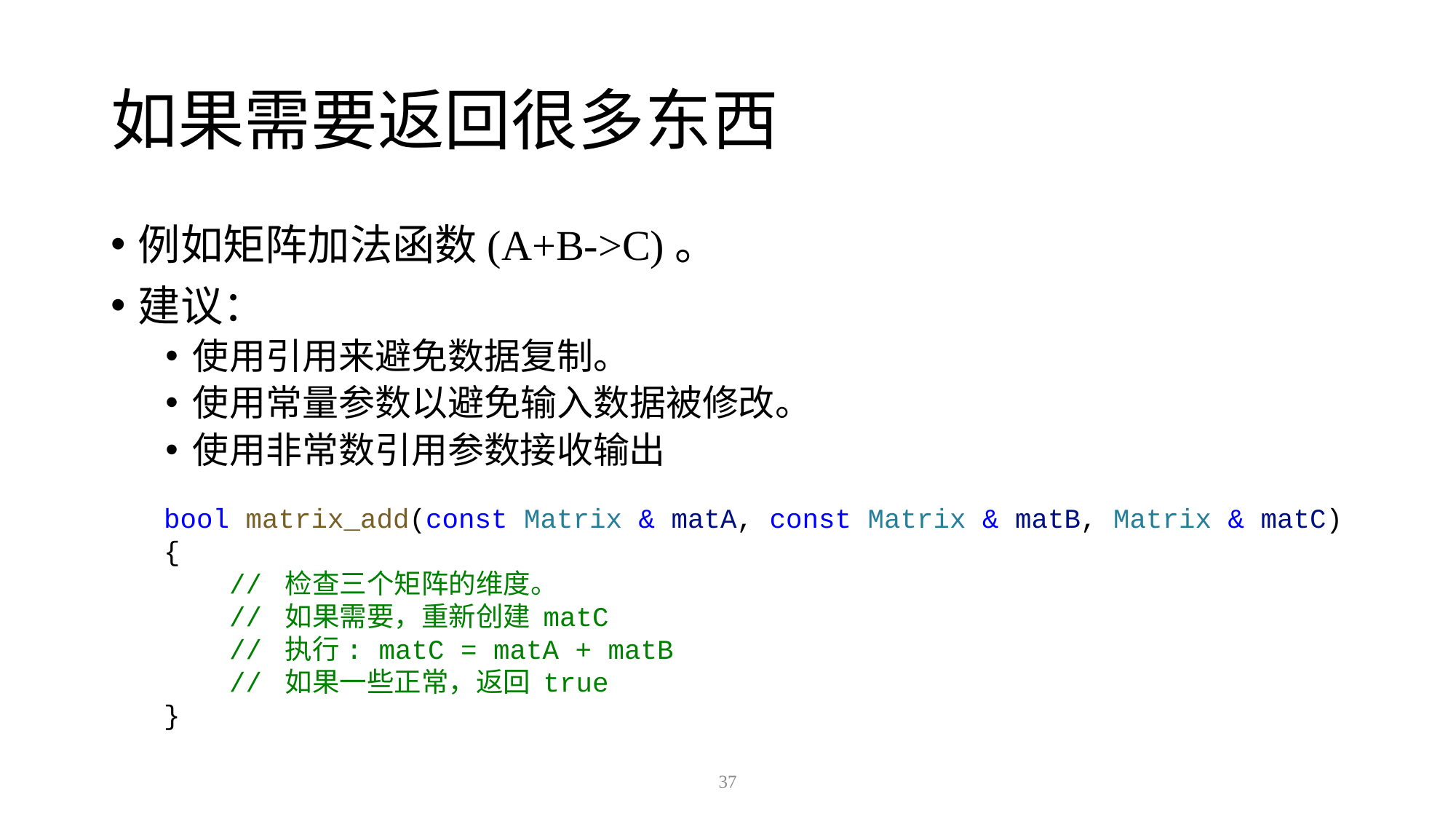

# 如果需要返回很多东西
例如矩阵加法函数(A+B->C)。
建议：
使用引用来避免数据复制。
使用常量参数以避免输入数据被修改。
使用非常数引用参数接收输出
bool matrix_add(const Matrix & matA, const Matrix & matB, Matrix & matC)
{
    // 检查三个矩阵的维度。
    // 如果需要，重新创建 matC
    // 执行: matC = matA + matB
    // 如果一些正常，返回 true
}
37